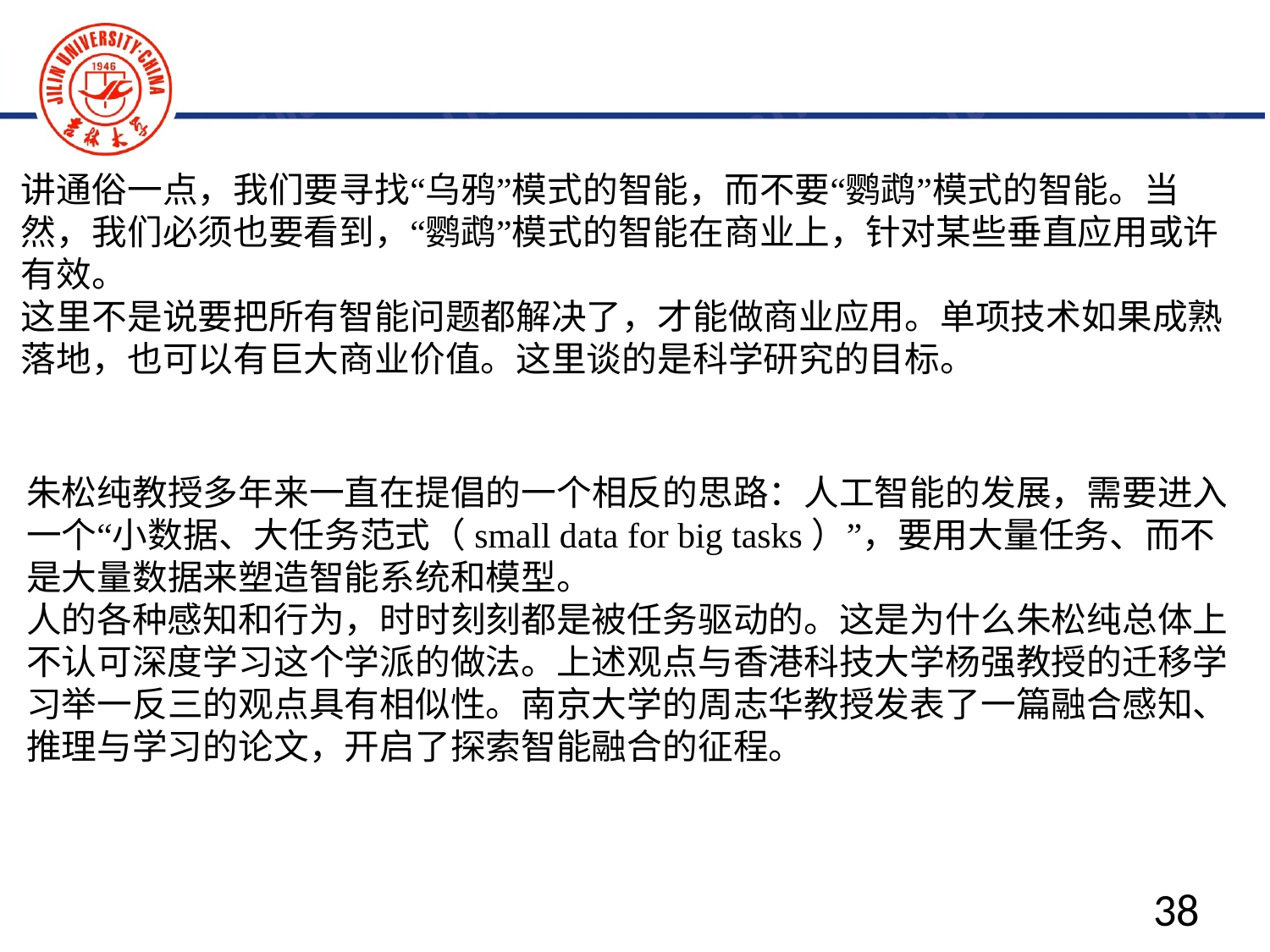

讲通俗一点，我们要寻找“乌鸦”模式的智能，而不要“鹦鹉”模式的智能。当然，我们必须也要看到，“鹦鹉”模式的智能在商业上，针对某些垂直应用或许有效。
这里不是说要把所有智能问题都解决了，才能做商业应用。单项技术如果成熟落地，也可以有巨大商业价值。这里谈的是科学研究的目标。
朱松纯教授多年来一直在提倡的一个相反的思路：人工智能的发展，需要进入一个“小数据、大任务范式（small data for big tasks）”，要用大量任务、而不是大量数据来塑造智能系统和模型。
人的各种感知和行为，时时刻刻都是被任务驱动的。这是为什么朱松纯总体上不认可深度学习这个学派的做法。上述观点与香港科技大学杨强教授的迁移学习举一反三的观点具有相似性。南京大学的周志华教授发表了一篇融合感知、推理与学习的论文，开启了探索智能融合的征程。
38